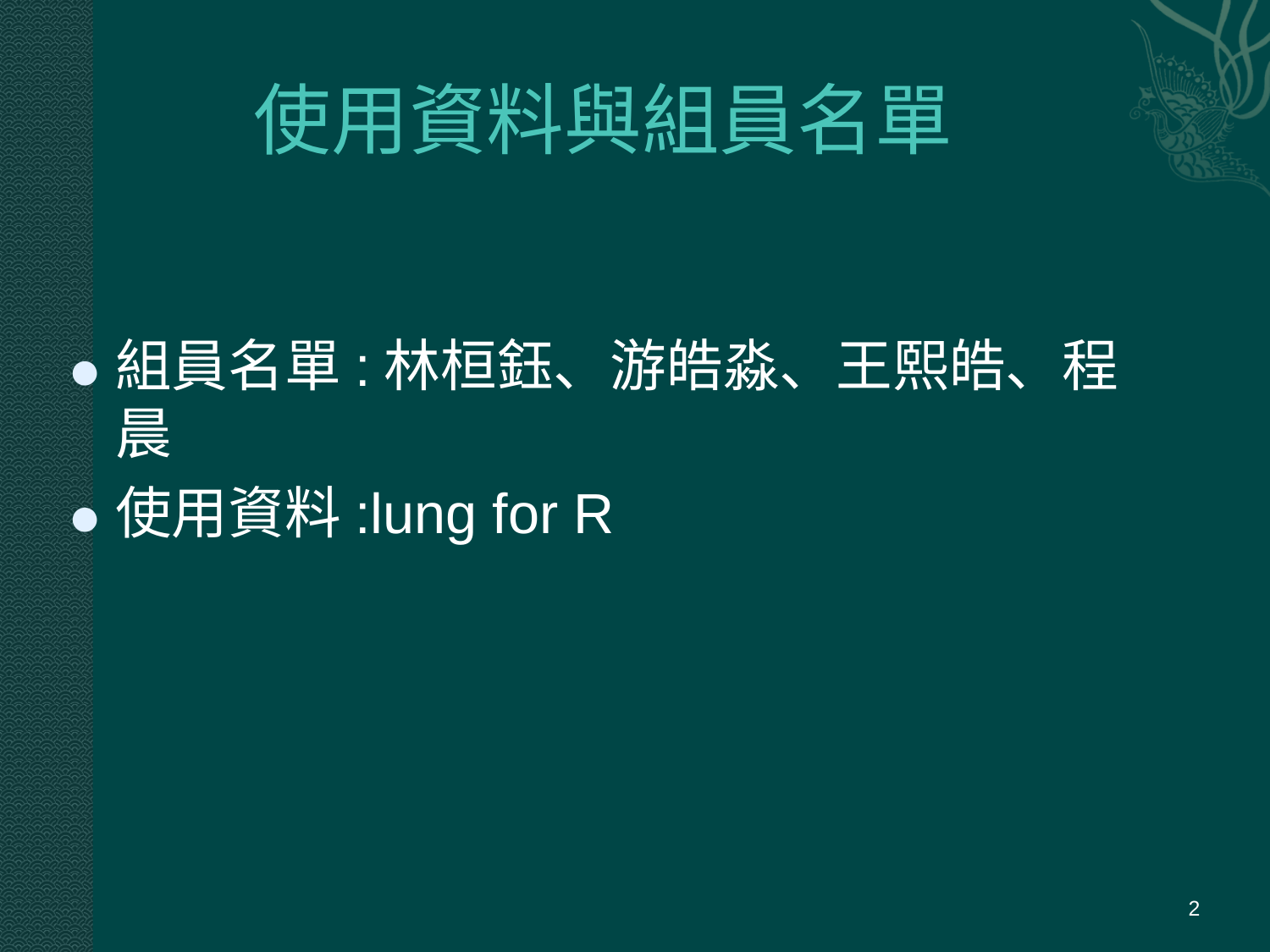

# 使用資料與組員名單
組員名單:林桓鈺、游皓淼、王熙皓、程　晨
使用資料:lung for R

2